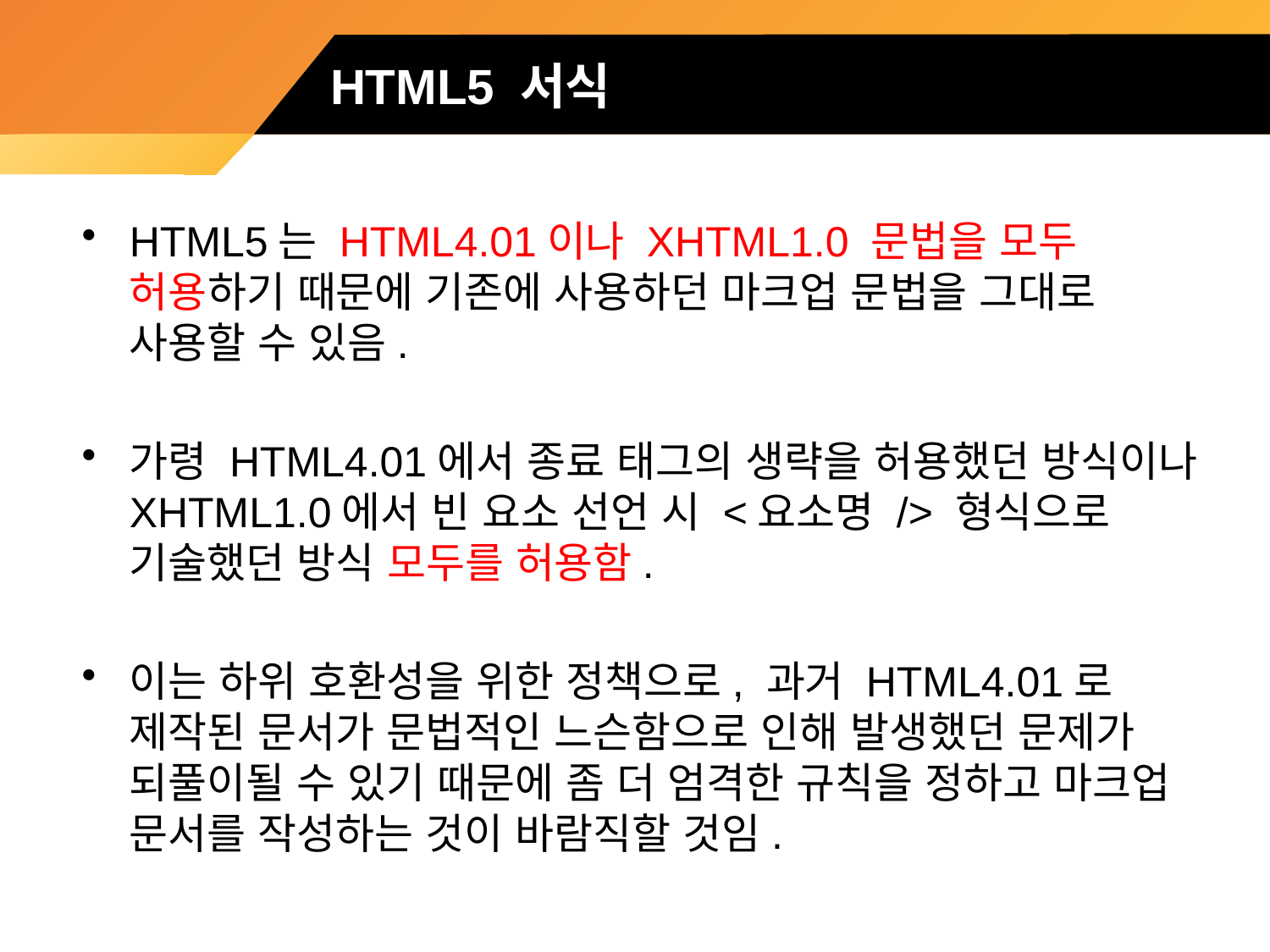

# HTML5 서식
HTML5는 HTML4.01이나 XHTML1.0 문법을 모두 허용하기 때문에 기존에 사용하던 마크업 문법을 그대로 사용할 수 있음.

가령 HTML4.01에서 종료 태그의 생략을 허용했던 방식이나 XHTML1.0에서 빈 요소 선언 시 <요소명 /> 형식으로 기술했던 방식 모두를 허용함.

이는 하위 호환성을 위한 정책으로, 과거 HTML4.01로 제작된 문서가 문법적인 느슨함으로 인해 발생했던 문제가 되풀이될 수 있기 때문에 좀 더 엄격한 규칙을 정하고 마크업 문서를 작성하는 것이 바람직할 것임.